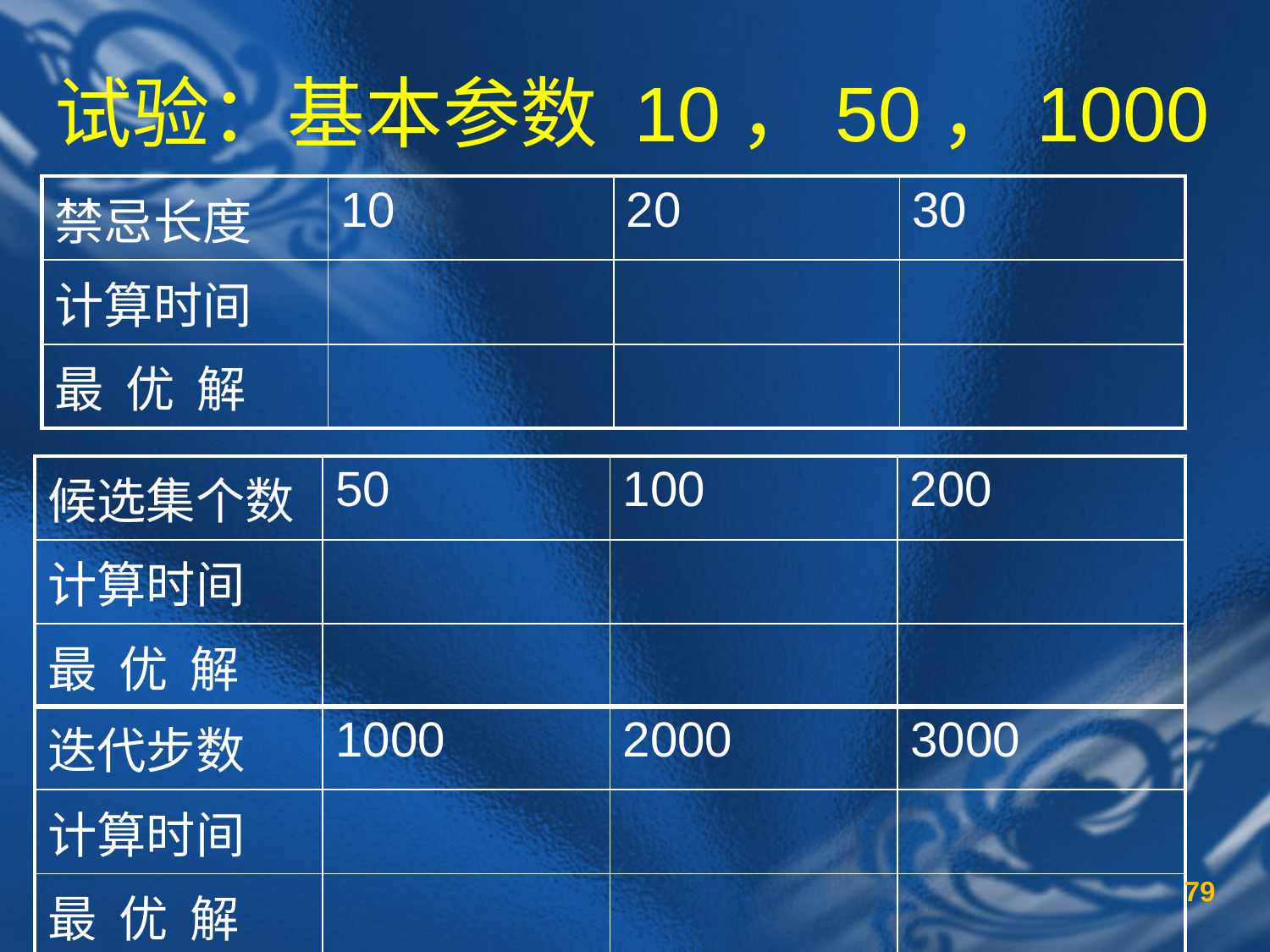

# 试验：基本参数 10，50，1000
| 禁忌长度 | 10 | 20 | 30 |
| --- | --- | --- | --- |
| 计算时间 |  |  |  |
| 最 优 解 |  |  |  |
| 候选集个数 | 50 | 100 | 200 |
| --- | --- | --- | --- |
| 计算时间 |  |  |  |
| 最 优 解 |  |  |  |
| 迭代步数 | 1000 | 2000 | 3000 |
| --- | --- | --- | --- |
| 计算时间 |  |  |  |
| 最 优 解 |  |  |  |
79